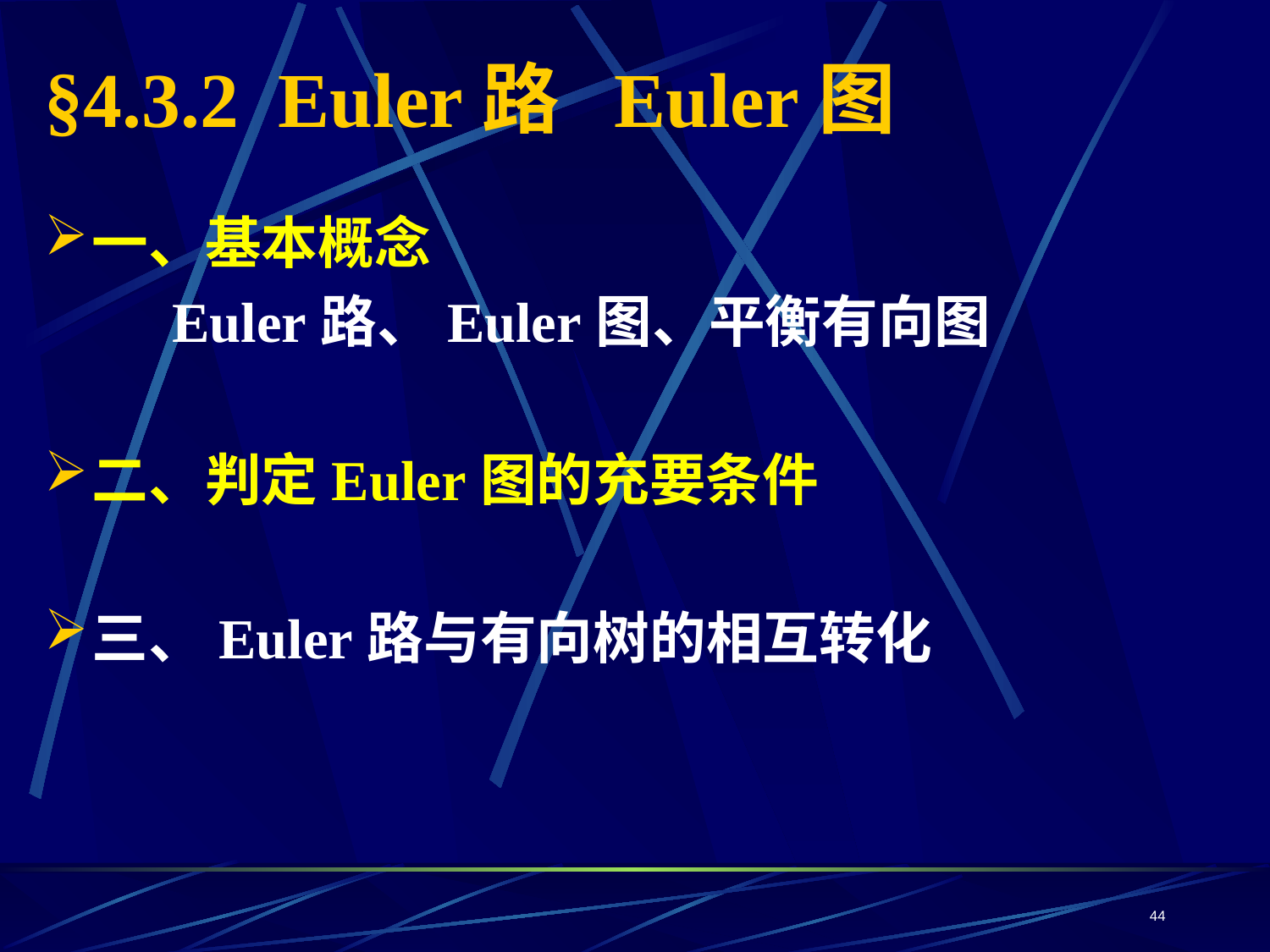

# §4.3.2  Euler路  Euler图
一、基本概念
         Euler路、Euler图、平衡有向图

二、判定Euler图的充要条件

三、Euler路与有向树的相互转化

44